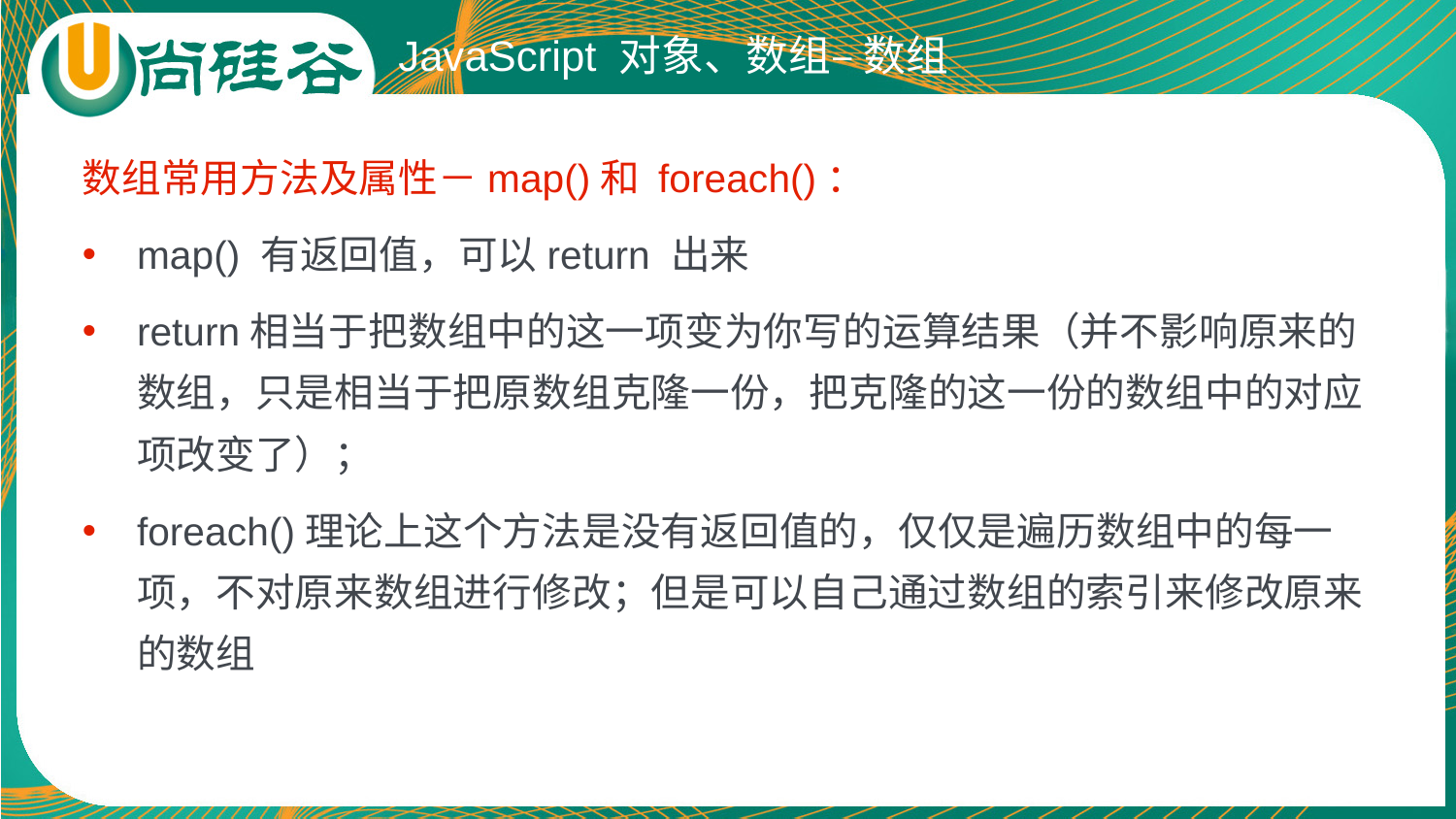

# JavaScript 对象、数组– 数组
数组常用方法及属性－map()和 foreach()：
map() 有返回值，可以return 出来
return相当于把数组中的这一项变为你写的运算结果（并不影响原来的数组，只是相当于把原数组克隆一份，把克隆的这一份的数组中的对应项改变了）；
foreach()理论上这个方法是没有返回值的，仅仅是遍历数组中的每一项，不对原来数组进行修改；但是可以自己通过数组的索引来修改原来的数组